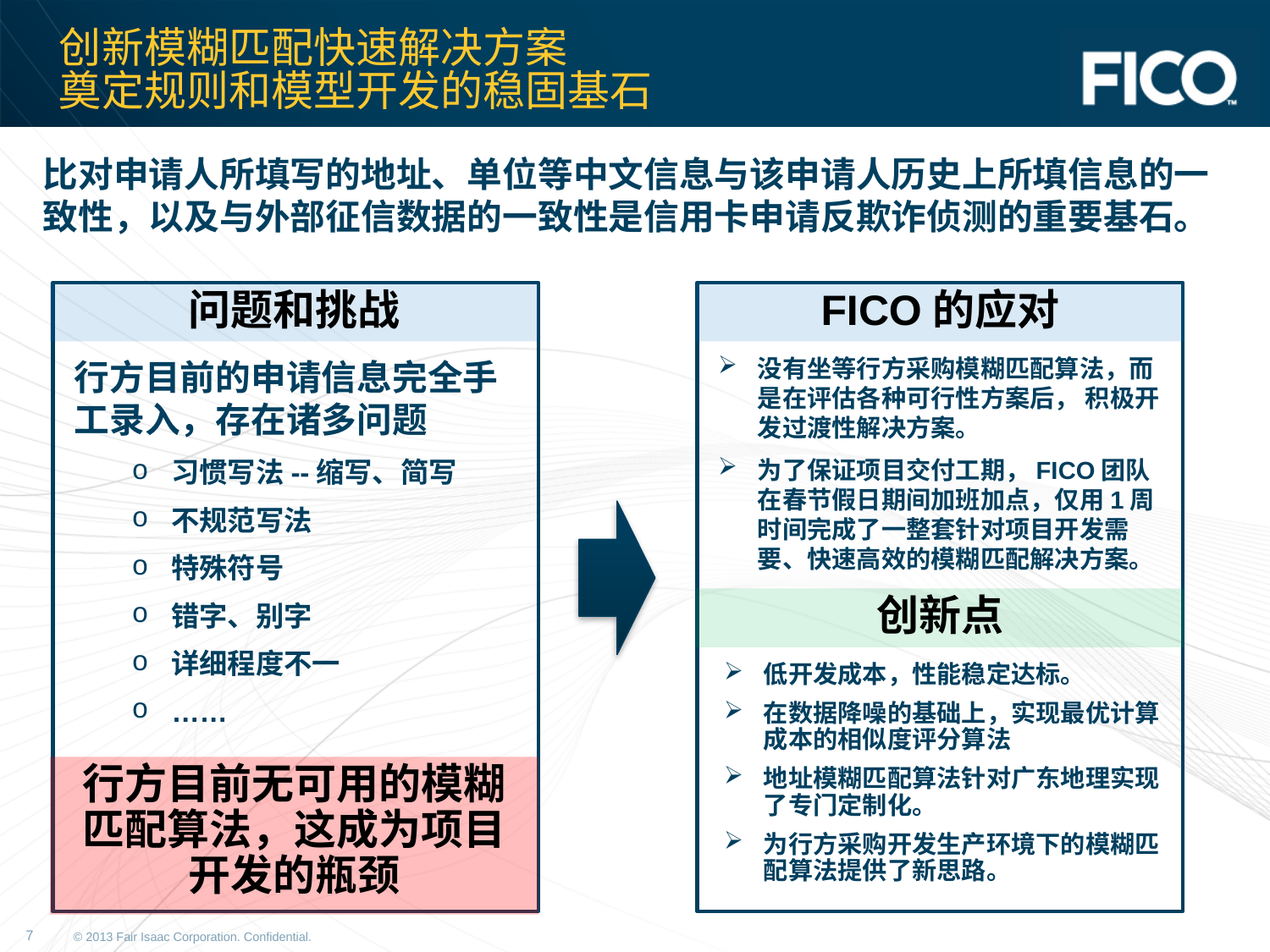

# 创新模糊匹配快速解决方案 奠定规则和模型开发的稳固基石
比对申请人所填写的地址、单位等中文信息与该申请人历史上所填信息的一致性，以及与外部征信数据的一致性是信用卡申请反欺诈侦测的重要基石。
FICO的应对

没有坐等行方采购模糊匹配算法，而是在评估各种可行性方案后， 积极开发过渡性解决方案。
为了保证项目交付工期，FICO团队在春节假日期间加班加点，仅用1周时间完成了一整套针对项目开发需要、快速高效的模糊匹配解决方案。
创新点
低开发成本，性能稳定达标。
在数据降噪的基础上，实现最优计算成本的相似度评分算法
地址模糊匹配算法针对广东地理实现了专门定制化。
为行方采购开发生产环境下的模糊匹配算法提供了新思路。
问题和挑战

行方目前的申请信息完全手工录入，存在诸多问题
习惯写法--缩写、简写
不规范写法
特殊符号
错字、别字
详细程度不一
……
行方目前无可用的模糊匹配算法，这成为项目开发的瓶颈